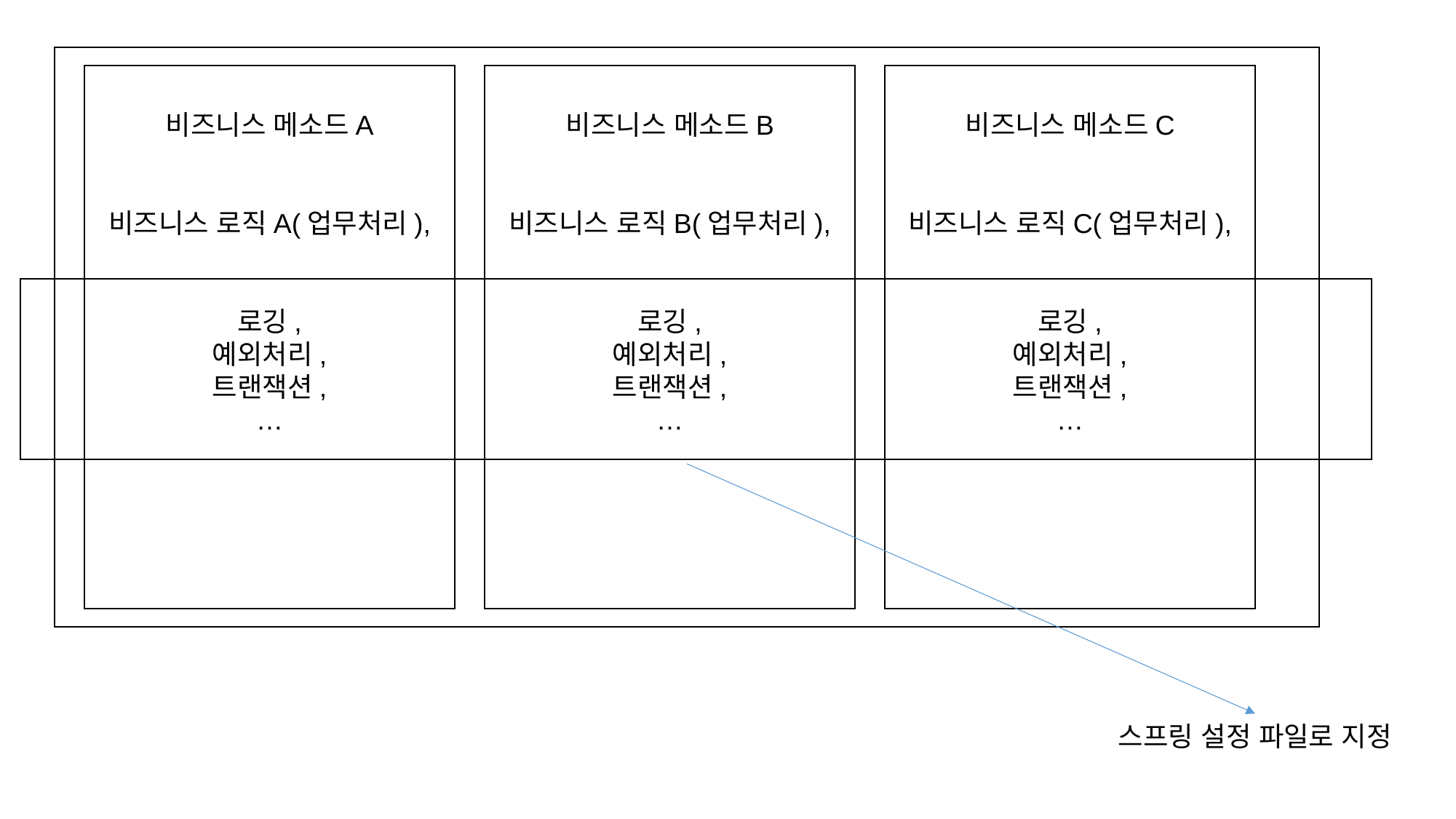

비즈니스 메소드C

비즈니스 로직C(업무처리),

로깅,
예외처리,
트랜잭션,
…

비즈니스 메소드A

비즈니스 로직A(업무처리),

로깅,
예외처리,
트랜잭션,
…

비즈니스 메소드B

비즈니스 로직B(업무처리),

로깅,
예외처리,
트랜잭션,
…

스프링 설정 파일로 지정